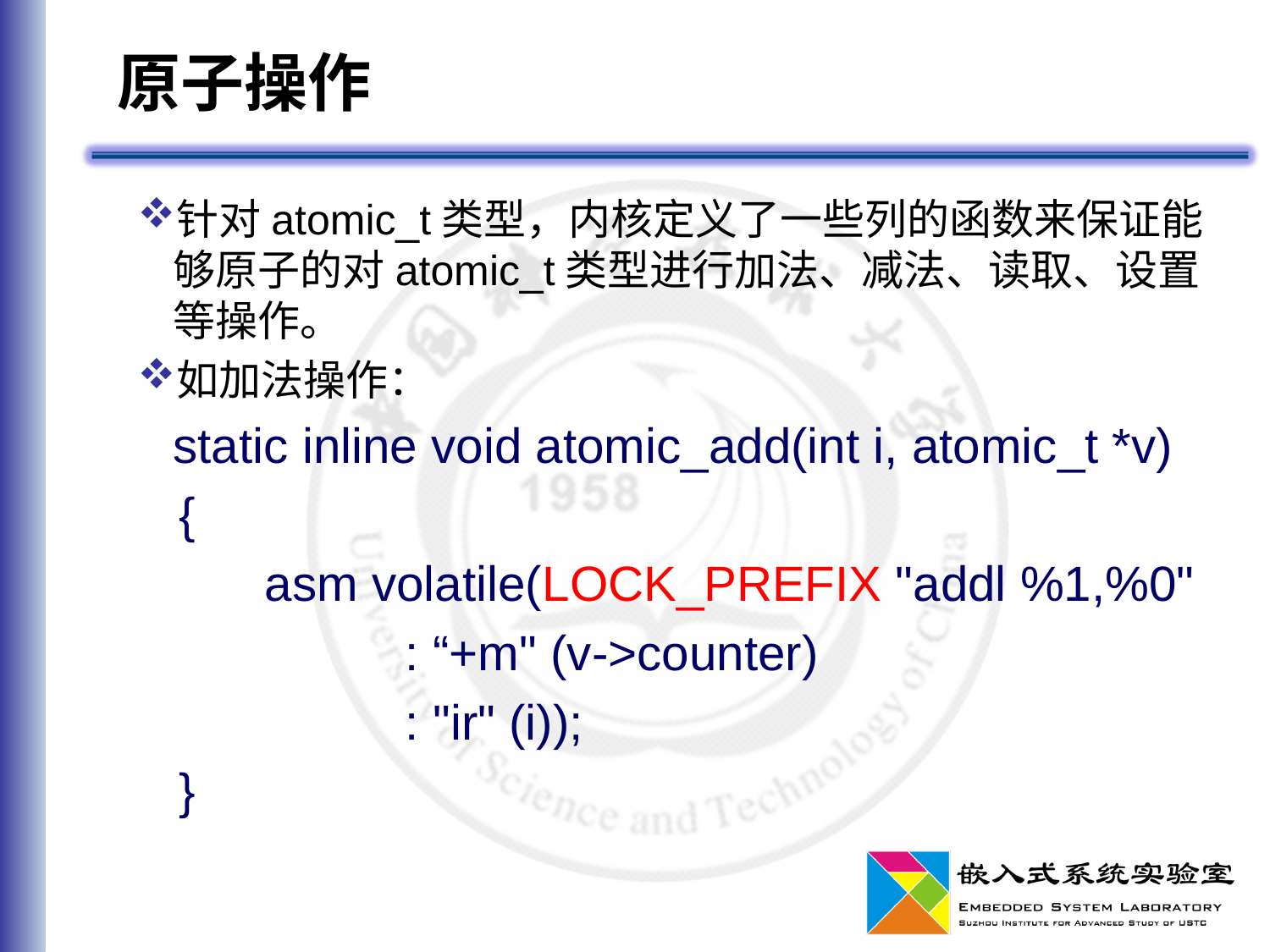

# 原子操作
针对atomic_t类型，内核定义了一些列的函数来保证能够原子的对atomic_t类型进行加法、减法、读取、设置等操作。
如加法操作：
   static inline void atomic_add(int i, atomic_t *v)
   {
	asm volatile(LOCK_PREFIX "addl %1,%0"
	   	 : “+m" (v->counter)
	    	 : "ir" (i));
   }